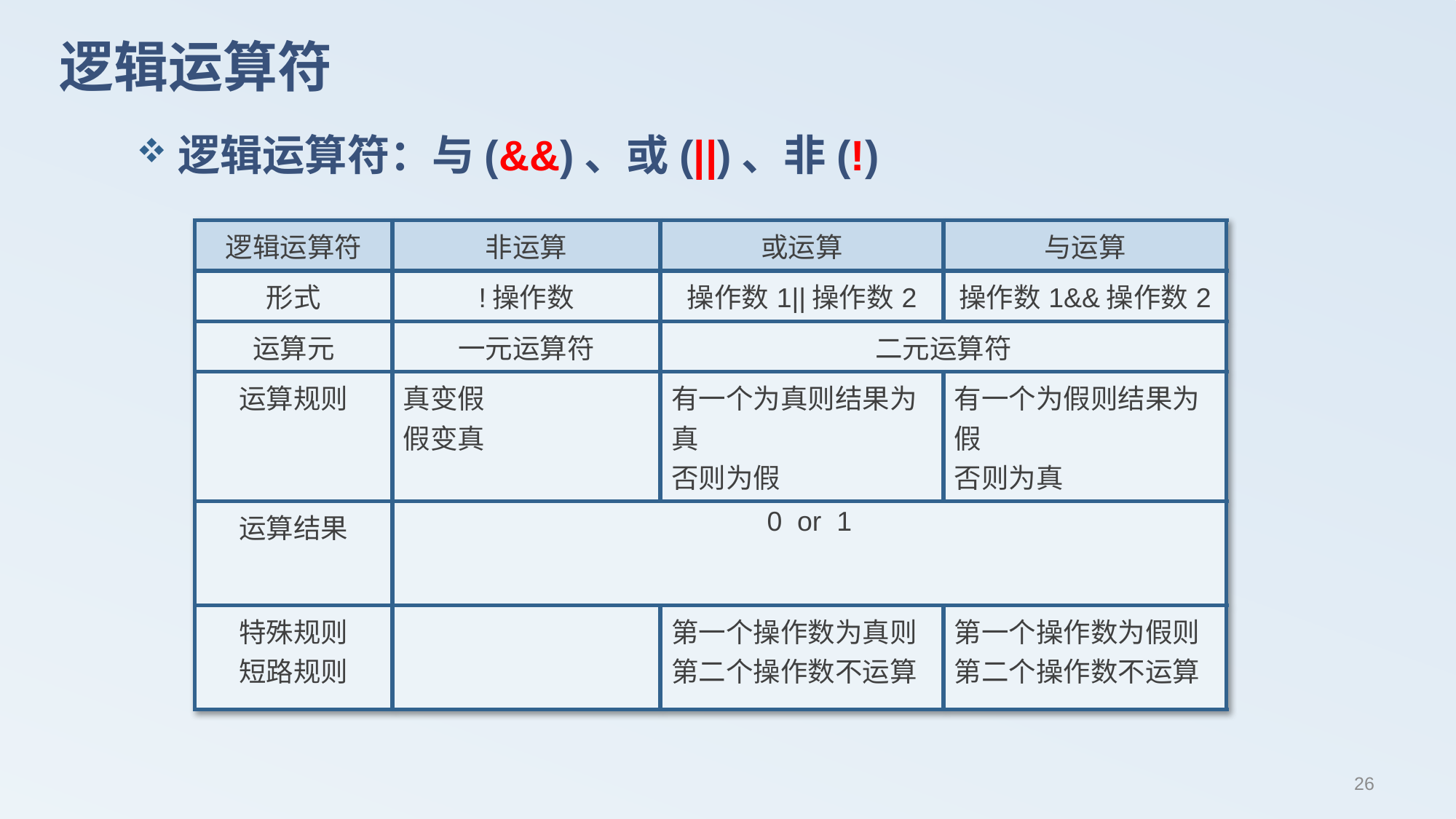

# 逻辑运算符
逻辑运算符：与(&&)、或(||)、非(!)
| 逻辑运算符 | 非运算 | 或运算 | 与运算 |
| --- | --- | --- | --- |
| 形式 | !操作数 | 操作数1||操作数2 | 操作数1&&操作数2 |
| 运算元 | 一元运算符 | 二元运算符 |  |
| 运算规则 | 真变假 假变真 | 有一个为真则结果为真 否则为假 | 有一个为假则结果为假 否则为真 |
| 运算结果 | 0 or 1 |  |  |
| 特殊规则 短路规则 |  | 第一个操作数为真则第二个操作数不运算 | 第一个操作数为假则第二个操作数不运算 |